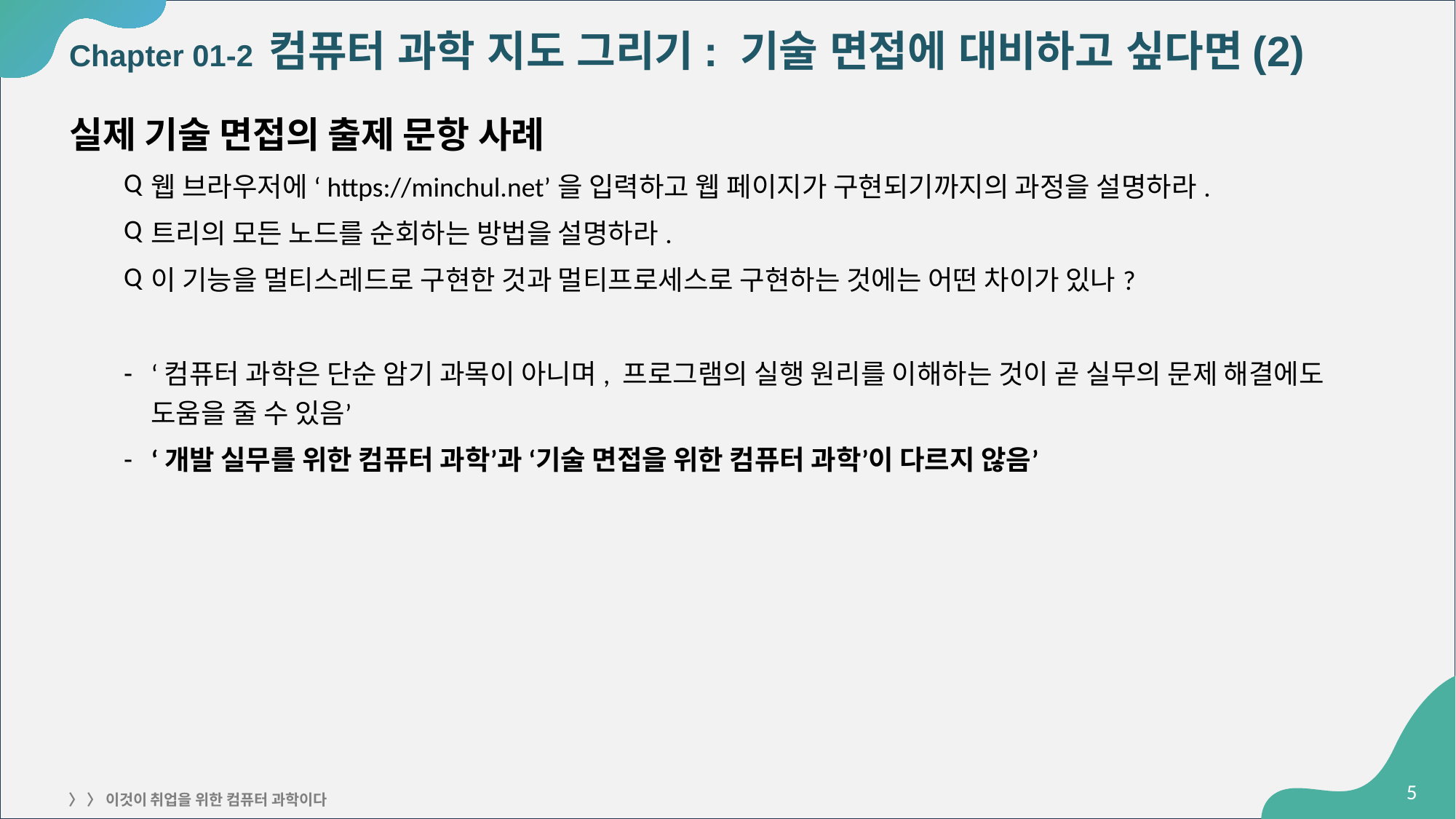

# Chapter 01-2 컴퓨터 과학 지도 그리기: 기술 면접에 대비하고 싶다면(2)
실제 기술 면접의 출제 문항 사례
웹 브라우저에 ‘https://minchul.net’을 입력하고 웹 페이지가 구현되기까지의 과정을 설명하라.
트리의 모든 노드를 순회하는 방법을 설명하라.
이 기능을 멀티스레드로 구현한 것과 멀티프로세스로 구현하는 것에는 어떤 차이가 있나?

‘컴퓨터 과학은 단순 암기 과목이 아니며, 프로그램의 실행 원리를 이해하는 것이 곧 실무의 문제 해결에도 도움을 줄 수 있음’
‘개발 실무를 위한 컴퓨터 과학’과 ‘기술 면접을 위한 컴퓨터 과학’이 다르지 않음’
5
〉 〉 이것이 취업을 위한 컴퓨터 과학이다